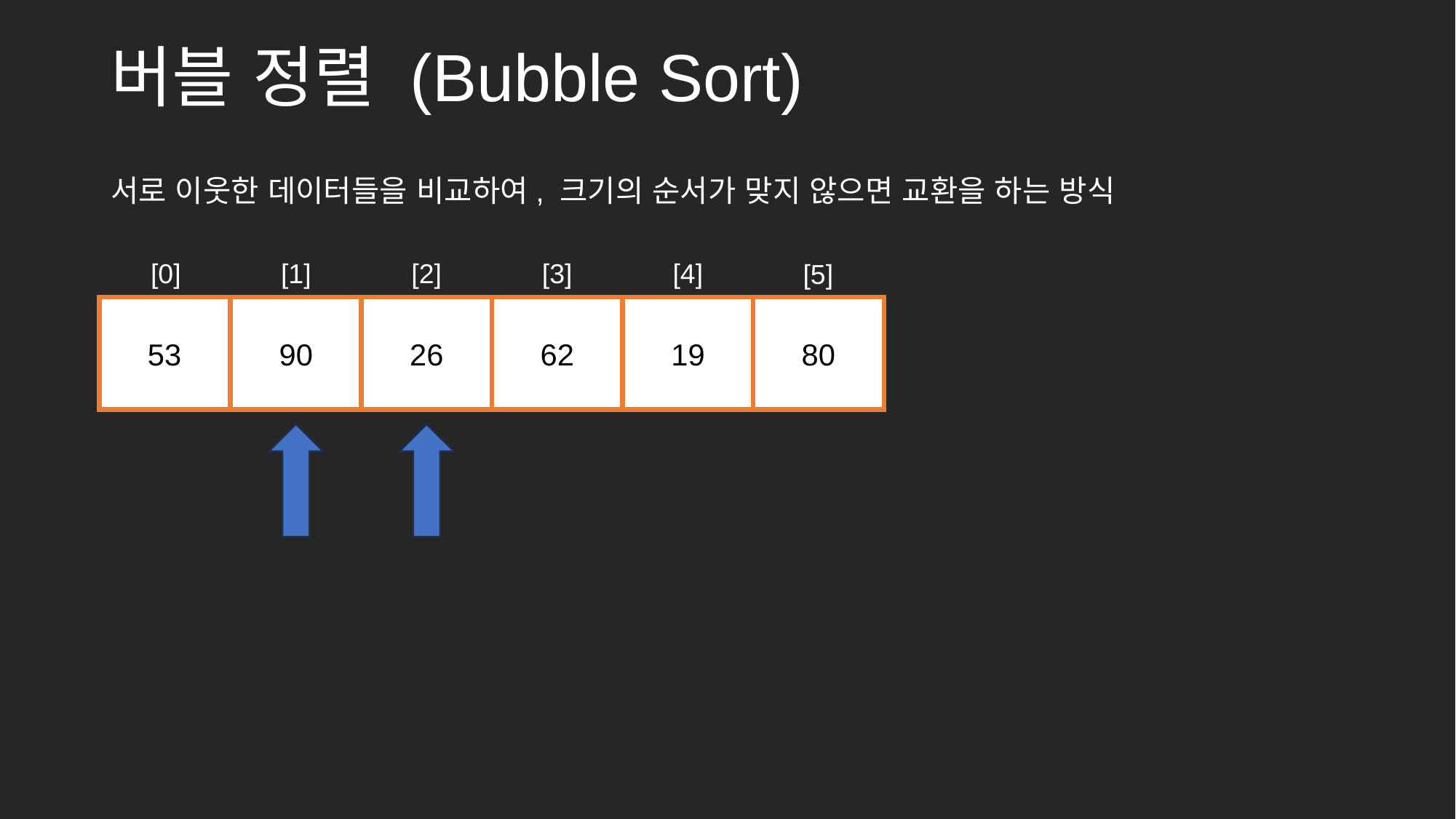

# 버블 정렬 (Bubble Sort)
서로 이웃한 데이터들을 비교하여, 크기의 순서가 맞지 않으면 교환을 하는 방식
[0]
[1]
[2]
[3]
[4]
[5]
53
90
26
62
19
80